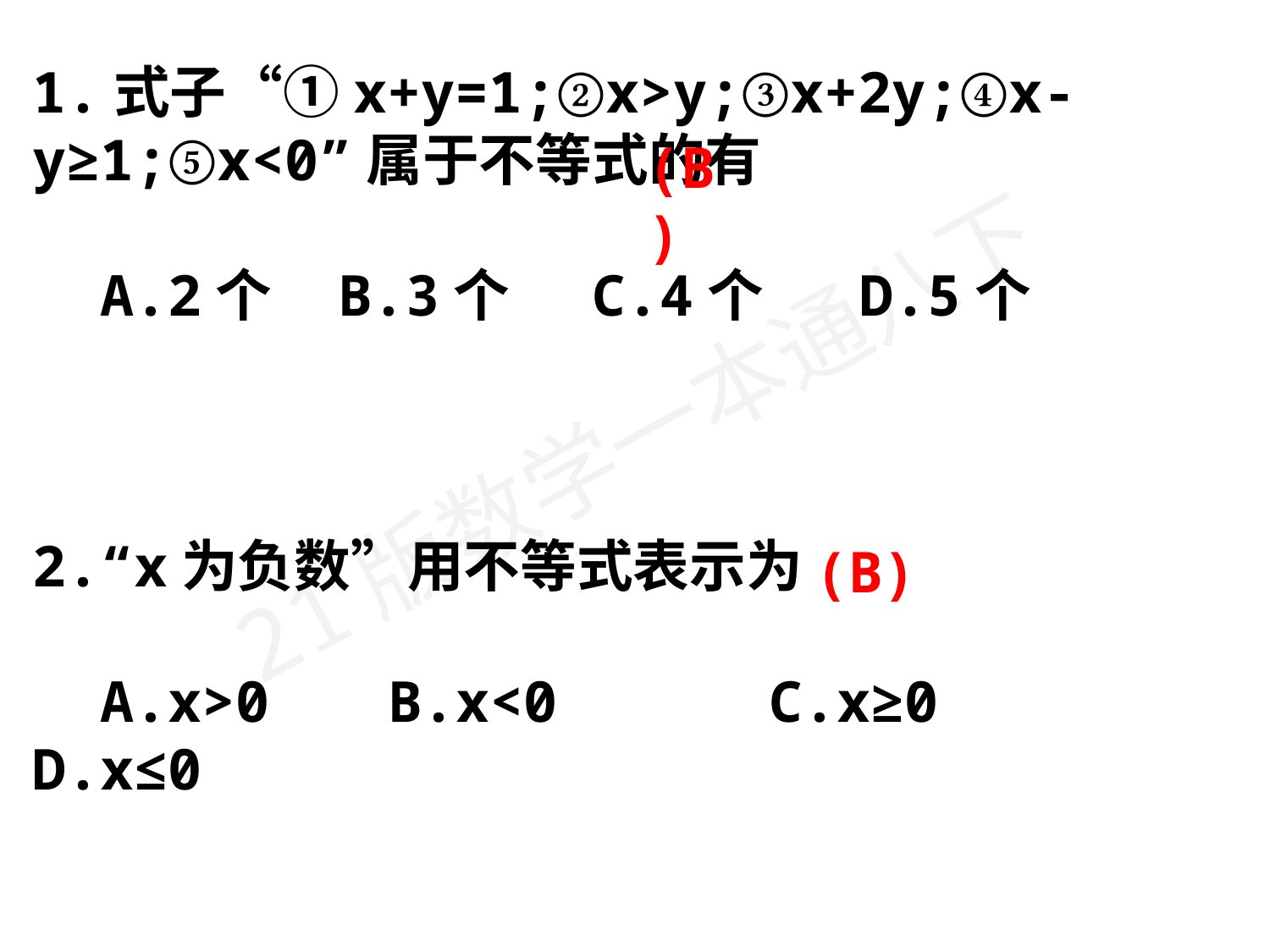

1.式子“①x+y=1;②x>y;③x+2y;④x-y≥1;⑤x<0”属于不等式的有

  A.2个	   B.3个	   C.4个	    D.5个

2.“x为负数”用不等式表示为

  A.x>0	   B.x<0	   C.x≥0	  D.x≤0

(B)
(B)